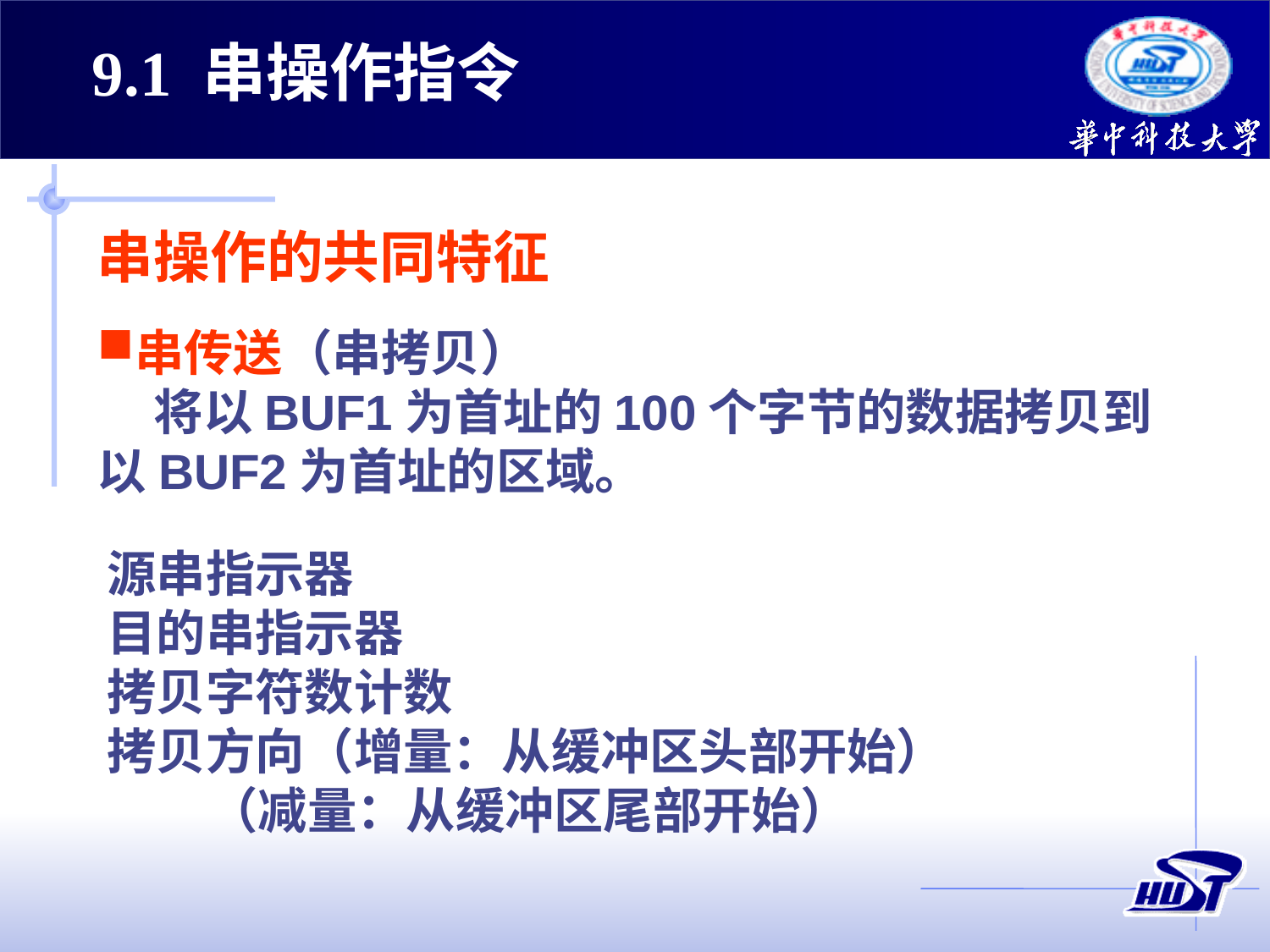

9.1 串操作指令
串操作的共同特征
串传送（串拷贝）
    将以BUF1为首址的100个字节的数据拷贝到以BUF2为首址的区域。

源串指示器
目的串指示器
拷贝字符数计数
拷贝方向（增量：从缓冲区头部开始）
        （减量：从缓冲区尾部开始）